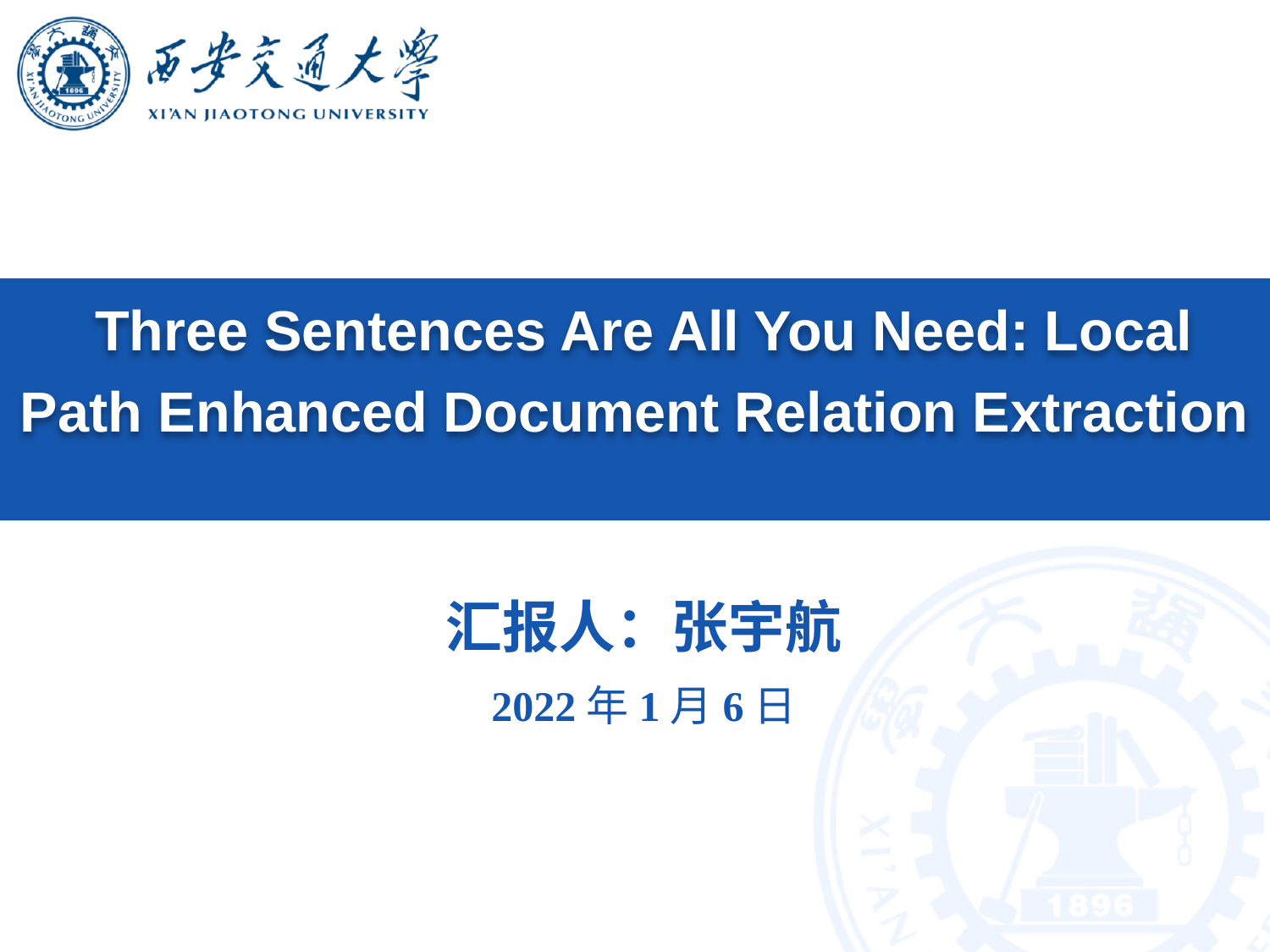

Three Sentences Are All You Need: Local Path Enhanced Document Relation Extraction
汇报人：张宇航
2022年1月6日